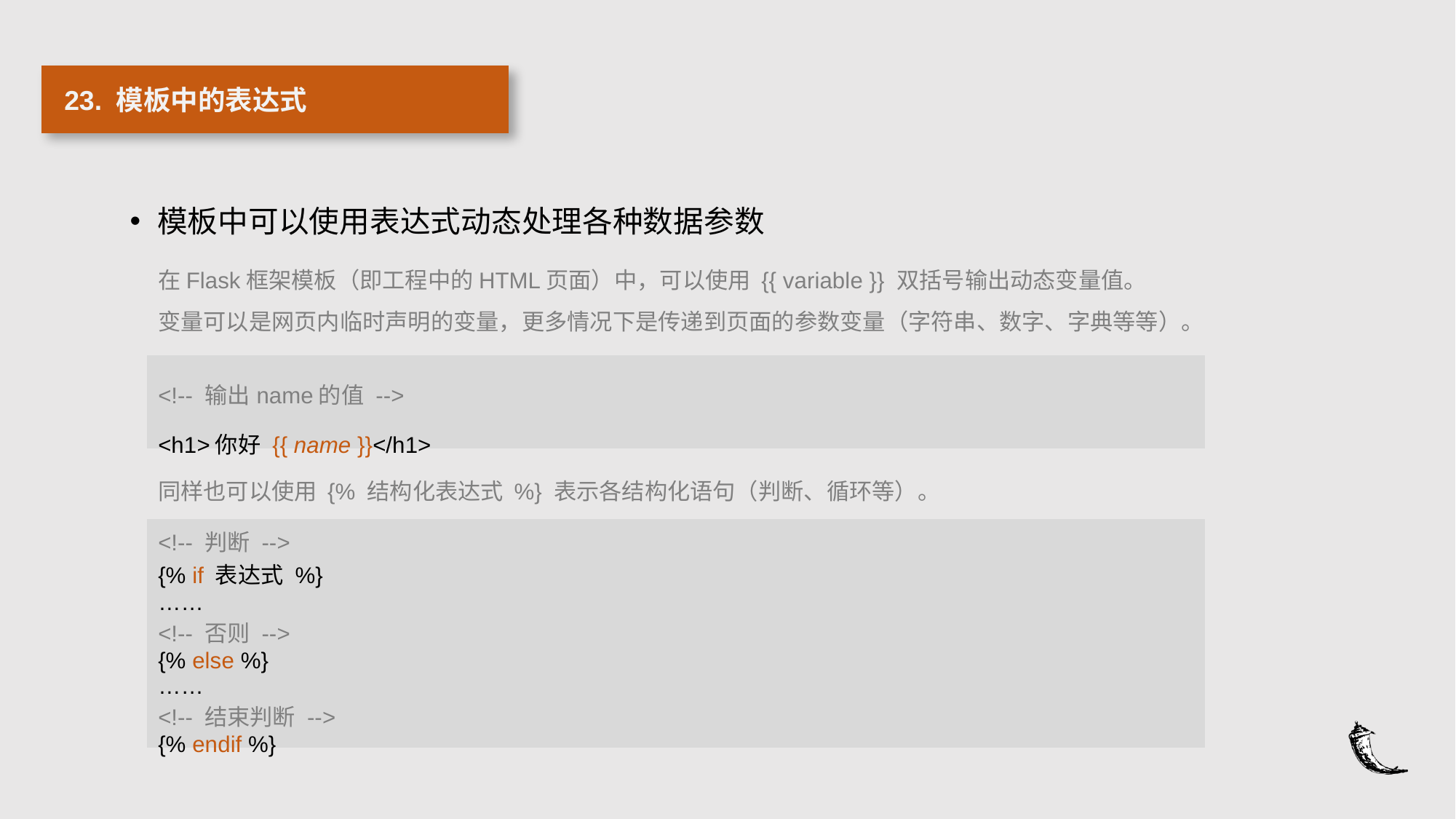

23. 模板中的表达式
模板中可以使用表达式动态处理各种数据参数
在Flask框架模板（即工程中的HTML页面）中，可以使用 {{ variable }} 双括号输出动态变量值。
变量可以是网页内临时声明的变量，更多情况下是传递到页面的参数变量（字符串、数字、字典等等）。
| <!-- 输出name的值 --> <h1>你好 {{ name }}</h1> |
| --- |
同样也可以使用 {% 结构化表达式 %} 表示各结构化语句（判断、循环等）。
| <!-- 判断 --> {% if 表达式 %} …… <!-- 否则 --> {% else %} …… <!-- 结束判断 --> {% endif %} |
| --- |